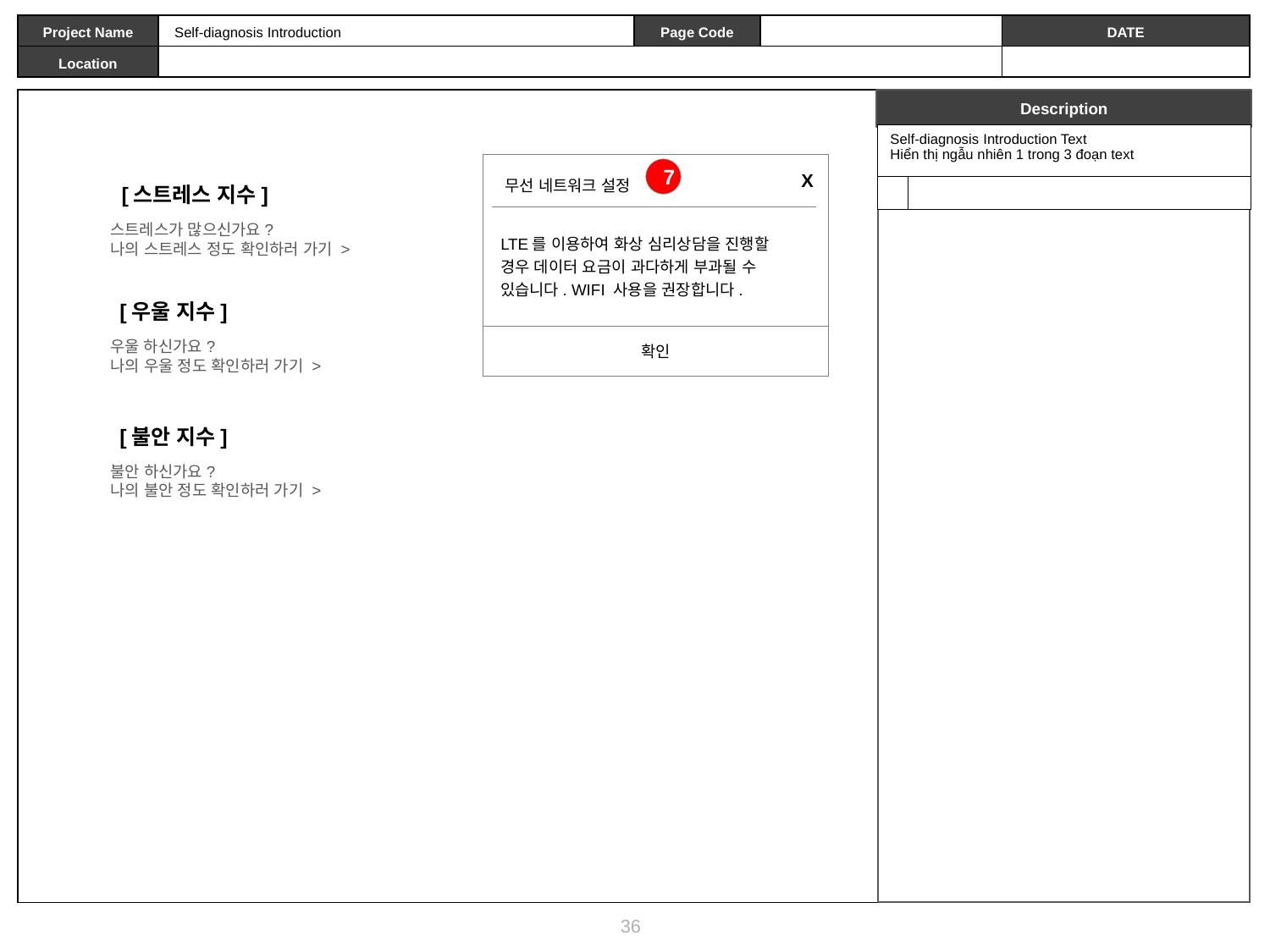

Self-diagnosis Introduction
| Self-diagnosis Introduction Text Hiển thị ngẫu nhiên 1 trong 3 đoạn text |  |
| --- | --- |
|  |  |

X
무선 네트워크 설정
LTE를 이용하여 화상 심리상담을 진행할
경우 데이터 요금이 과다하게 부과될 수
있습니다. WIFI 사용을 권장합니다.
확인
7
[스트레스 지수]
스트레스가 많으신가요?
나의 스트레스 정도 확인하러 가기 >
[우울 지수]
우울 하신가요?
나의 우울 정도 확인하러 가기 >
[불안 지수]
불안 하신가요?
나의 불안 정도 확인하러 가기 >
36